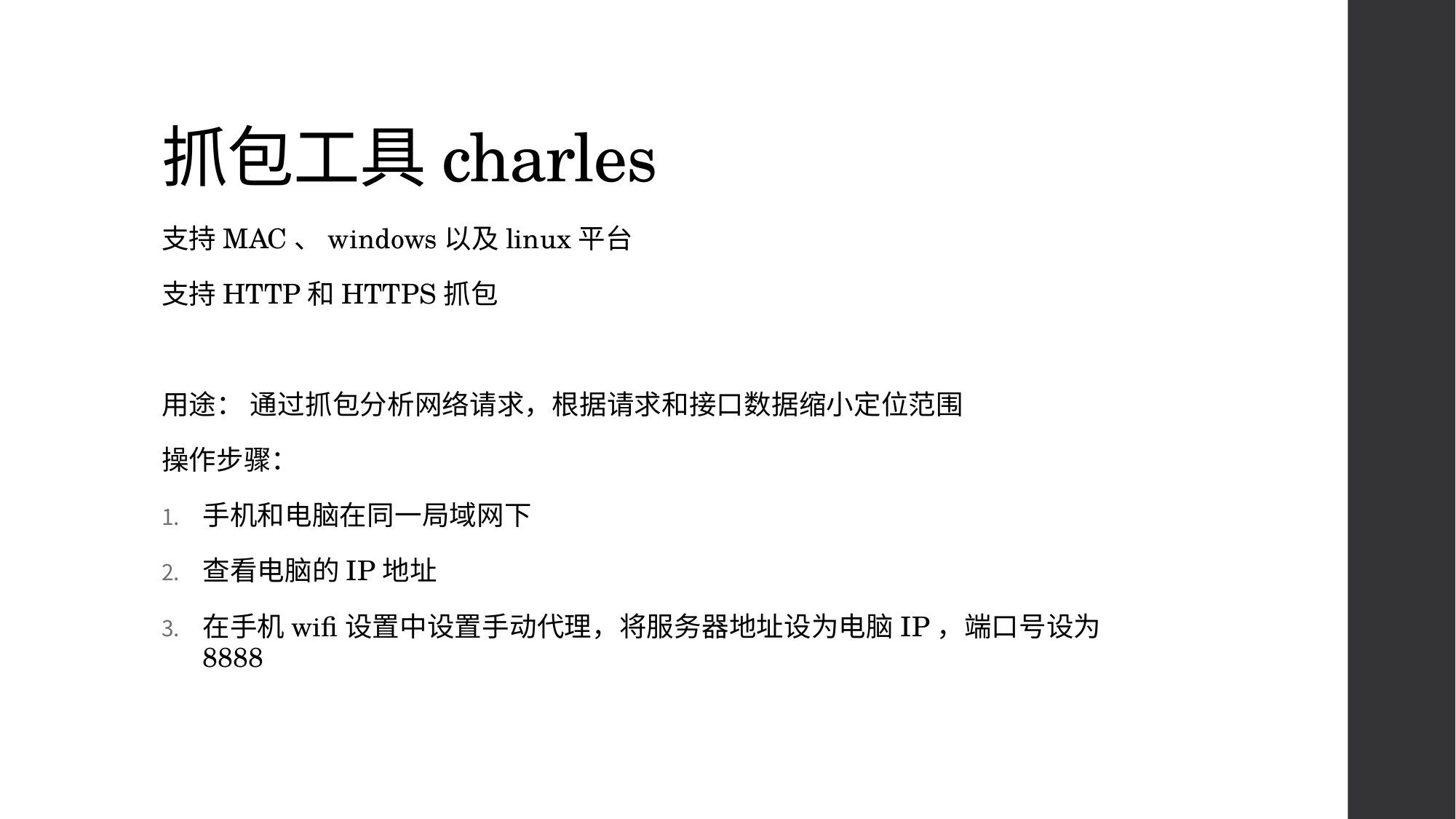

# 抓包工具charles
支持MAC、windows以及linux平台
支持HTTP和HTTPS抓包

用途： 通过抓包分析网络请求，根据请求和接口数据缩小定位范围
操作步骤：
手机和电脑在同一局域网下
查看电脑的IP地址
在手机wifi设置中设置手动代理，将服务器地址设为电脑IP，端口号设为8888